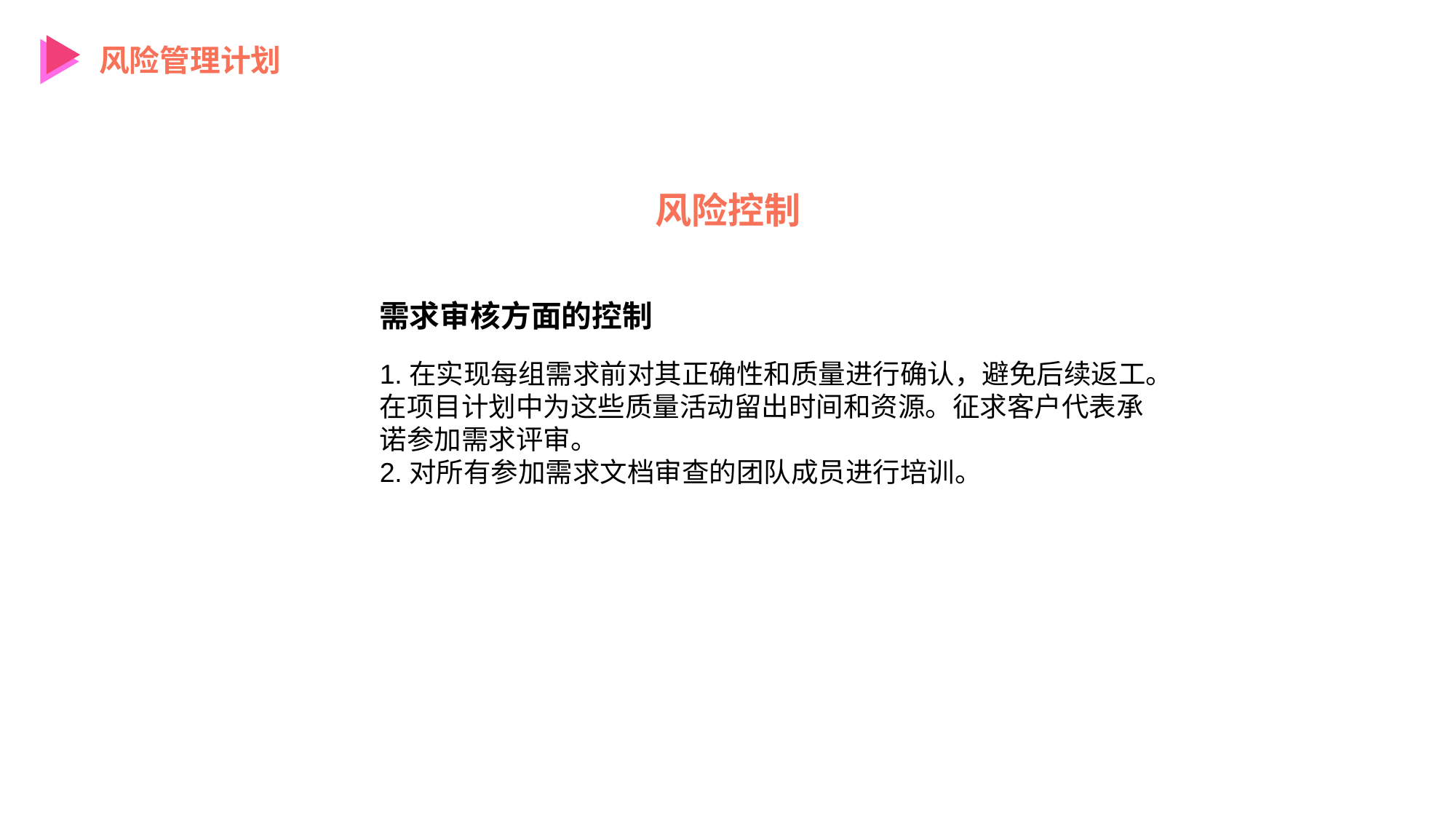

风险管理计划
风险控制
需求审核方面的控制
1.在实现每组需求前对其正确性和质量进行确认，避免后续返工。在项目计划中为这些质量活动留出时间和资源。征求客户代表承诺参加需求评审。
2.对所有参加需求文档审查的团队成员进行培训。